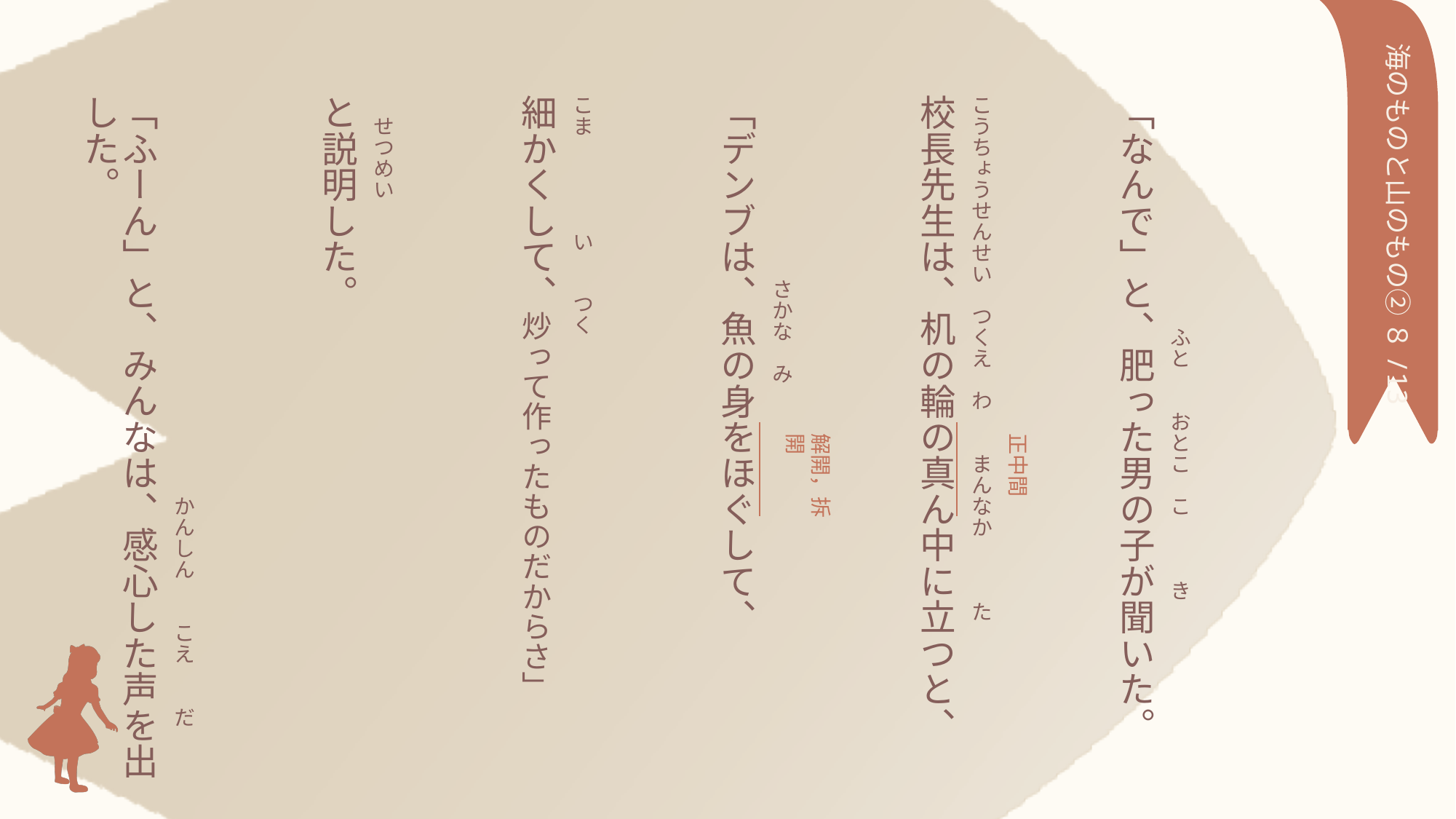

海のものと山のもの② ８/13
　　　　　　　　　　　ふと　　おとこ　こ　　　き
「なんで」と、肥った男の子が聞いた。

こうちょうせんせい　つくえ　わ　　まんなか　　　た
校長先生は、机の輪の真ん中に立つと、

　　　　　　　　　さかな　み
「デンブは、魚の身をほぐして、

こま           　　い    　つく
細かくして、炒って作ったものだからさ」

　せつめい
と説明した。

　　　　　　　　　　　　　　　　　　　かんしん　　こえ　　だ
「ふーん」と、みんなは、感心した声を出した。
解開，拆開
正中間